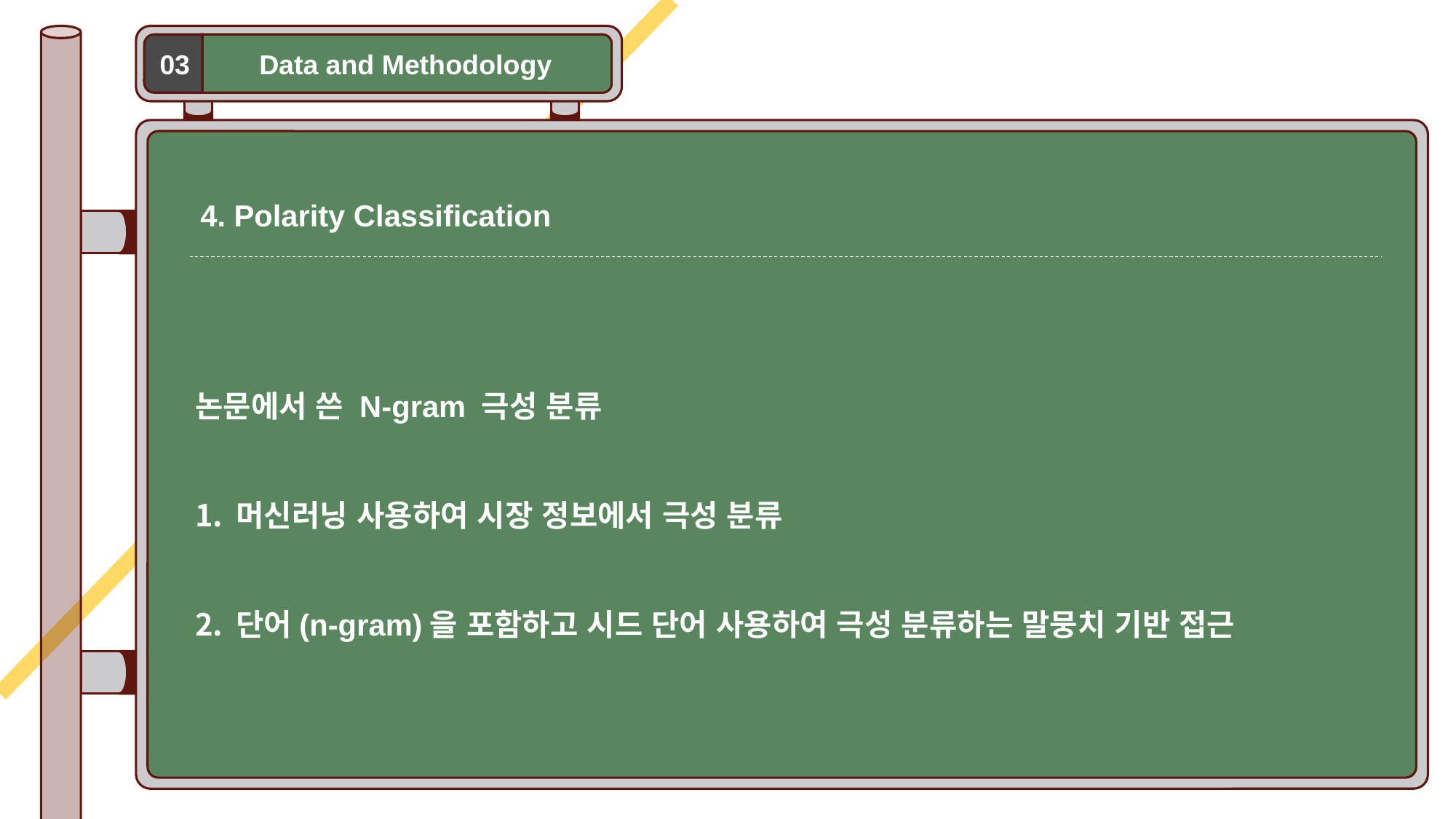

Data and Methodology

03
4. Polarity Classification
논문에서 쓴 N-gram 극성 분류

머신러닝 사용하여 시장 정보에서 극성 분류

단어(n-gram)을 포함하고 시드 단어 사용하여 극성 분류하는 말뭉치 기반 접근